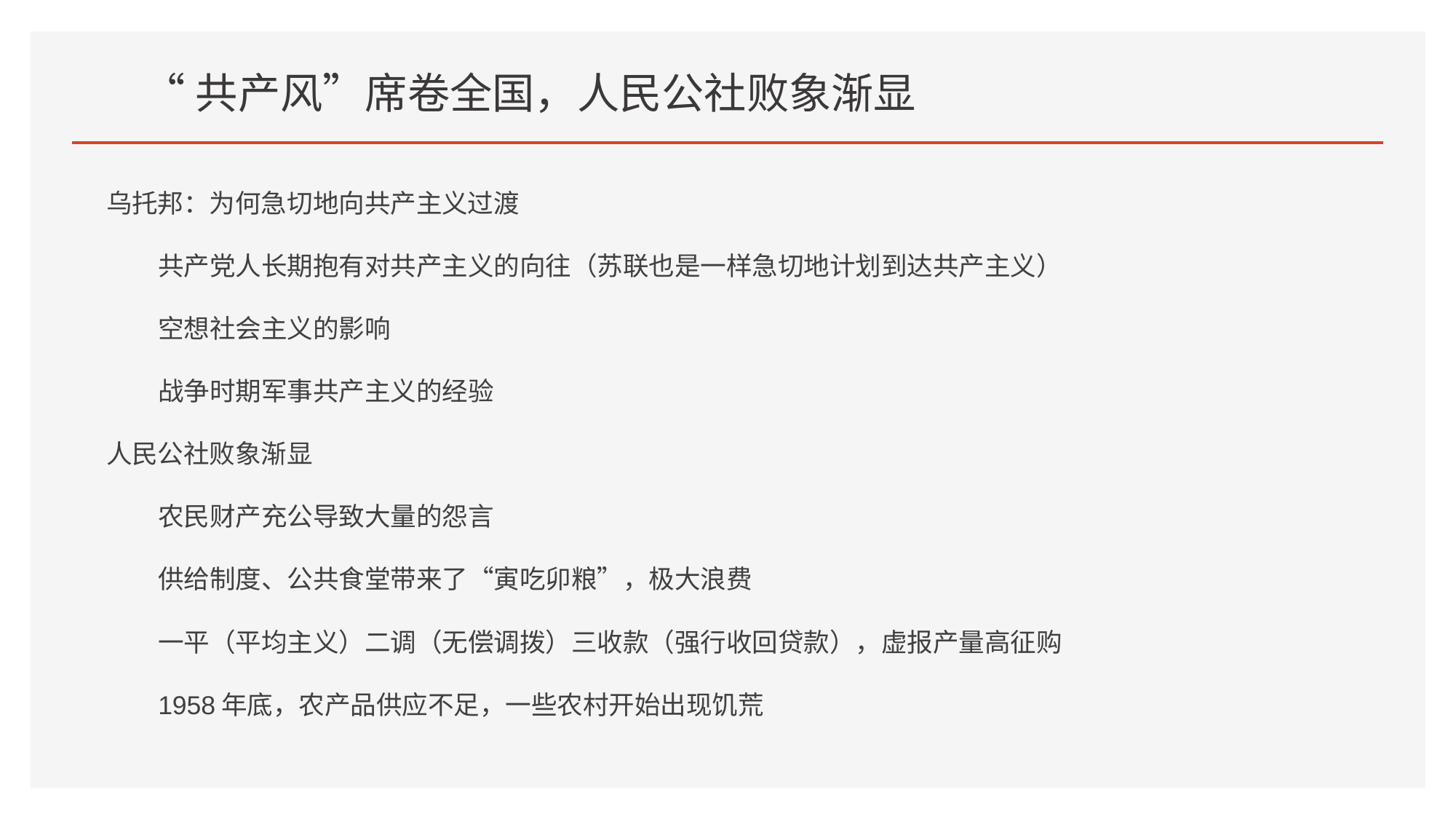

“共产风”席卷全国，人民公社败象渐显
乌托邦：为何急切地向共产主义过渡
共产党人长期抱有对共产主义的向往（苏联也是一样急切地计划到达共产主义）
空想社会主义的影响
战争时期军事共产主义的经验
人民公社败象渐显
农民财产充公导致大量的怨言
供给制度、公共食堂带来了“寅吃卯粮”，极大浪费
一平（平均主义）二调（无偿调拨）三收款（强行收回贷款），虚报产量高征购
1958年底，农产品供应不足，一些农村开始出现饥荒